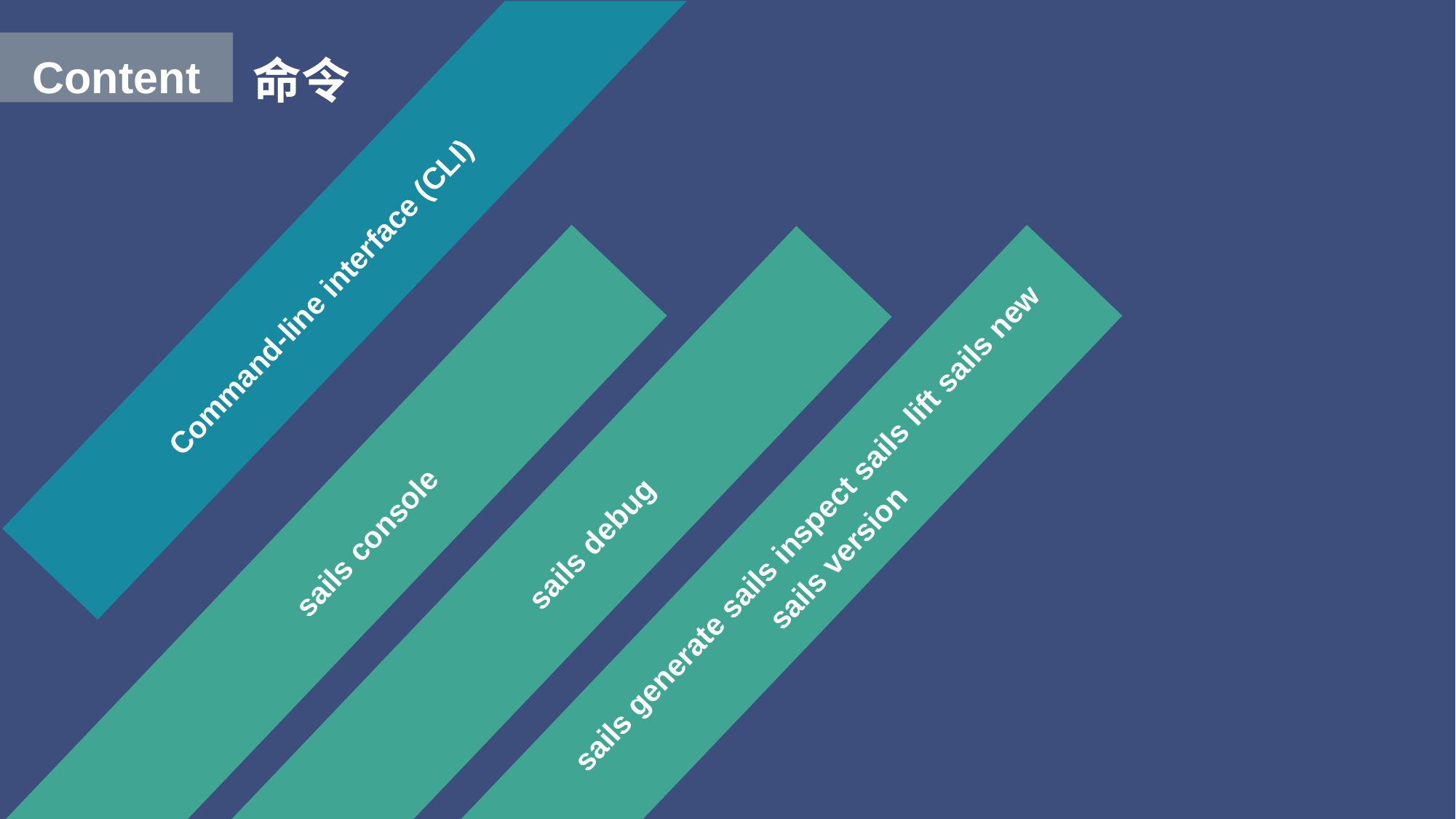

命令
Content
Command-line interface (CLI)
sails console
sails generate sails inspect sails lift sails new sails version
sails debug